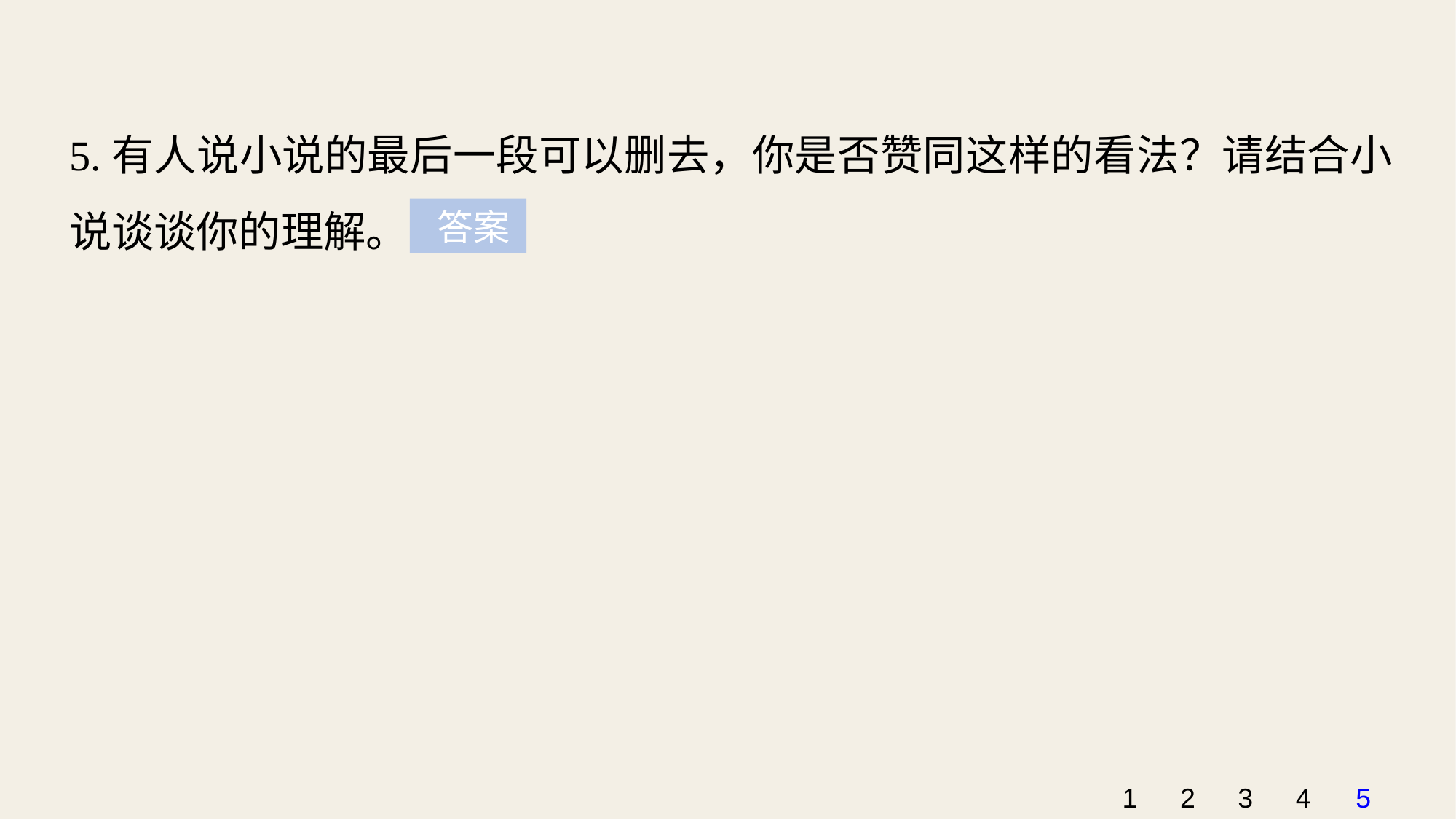

5.有人说小说的最后一段可以删去，你是否赞同这样的看法？请结合小说谈谈你的理解。
 答案
1
2
3
4
5